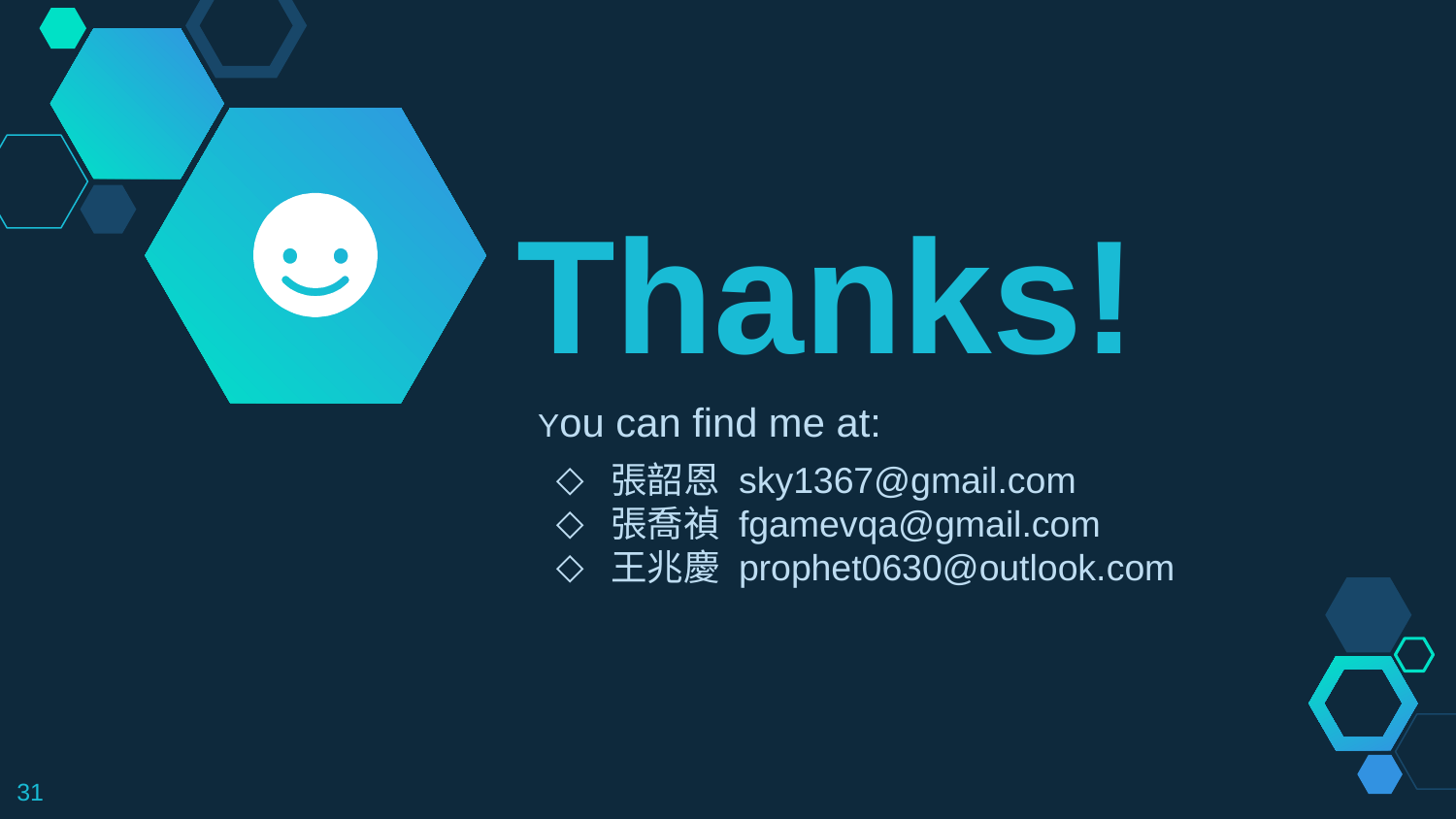

Thanks!
You can find me at:
張韶恩 sky1367@gmail.com
張喬禎 fgamevqa@gmail.com
王兆慶 prophet0630@outlook.com
31